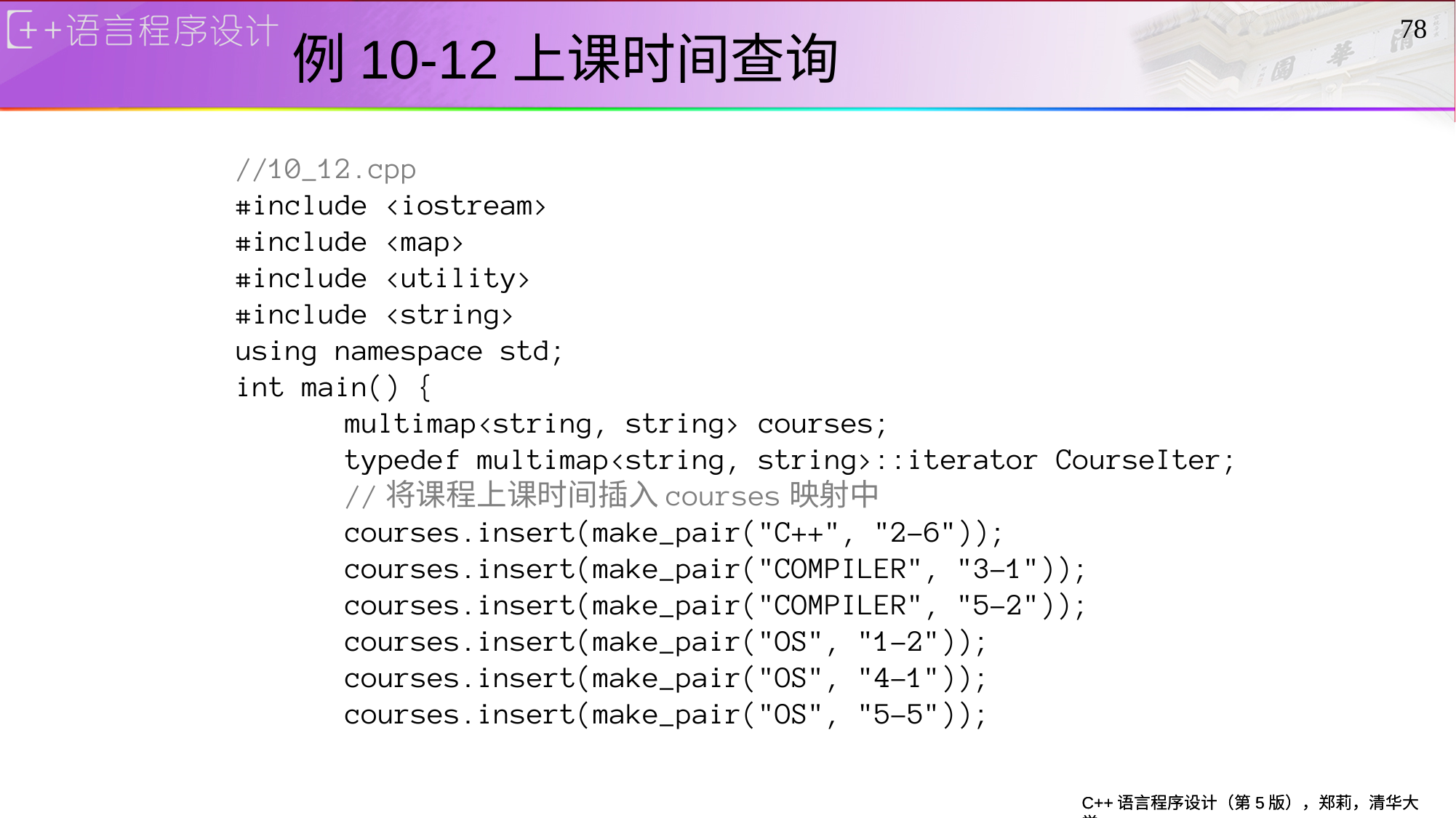

# 例10-12上课时间查询
78
//10_12.cpp
#include <iostream>
#include <map>
#include <utility>
#include <string>
using namespace std;
int main() {
	multimap<string, string> courses;
	typedef multimap<string, string>::iterator CourseIter;
	//将课程上课时间插入courses映射中
	courses.insert(make_pair("C++", "2-6"));
	courses.insert(make_pair("COMPILER", "3-1"));
	courses.insert(make_pair("COMPILER", "5-2"));
	courses.insert(make_pair("OS", "1-2"));
	courses.insert(make_pair("OS", "4-1"));
	courses.insert(make_pair("OS", "5-5"));